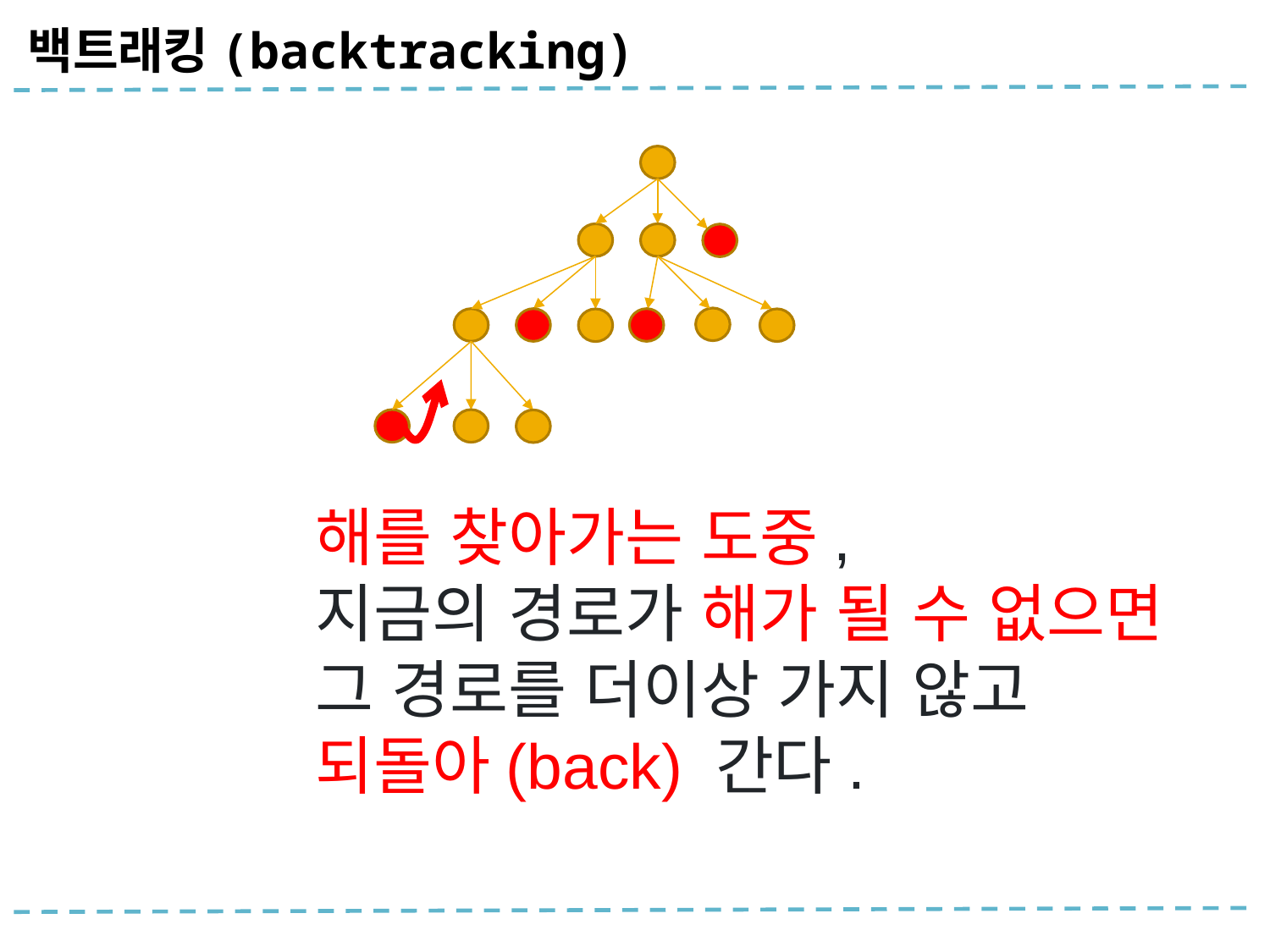

# 백트래킹(backtracking)

해를 찾아가는 도중,
지금의 경로가 해가 될 수 없으면
그 경로를 더이상 가지 않고
되돌아(back) 간다.